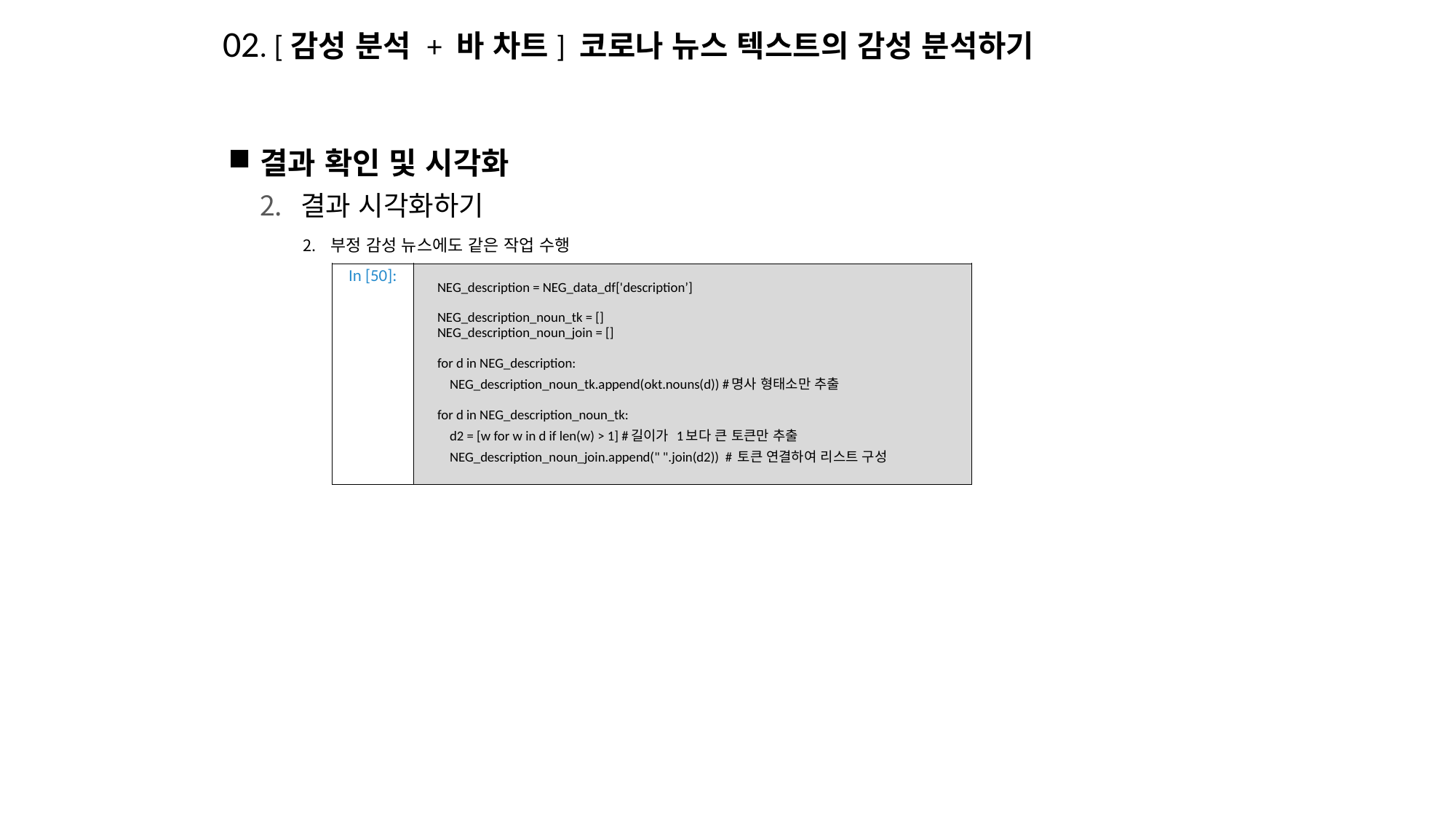

# 02. [감성 분석 + 바 차트] 코로나 뉴스 텍스트의 감성 분석하기
결과 확인 및 시각화
결과 시각화하기
부정 감성 뉴스에도 같은 작업 수행

| In [50]: | NEG\_description = NEG\_data\_df['description’] NEG\_description\_noun\_tk = [] NEG\_description\_noun\_join = [] for d in NEG\_description: NEG\_description\_noun\_tk.append(okt.nouns(d)) #명사 형태소만 추출 for d in NEG\_description\_noun\_tk: d2 = [w for w in d if len(w) > 1] #길이가 1보다 큰 토큰만 추출 NEG\_description\_noun\_join.append(" ".join(d2)) # 토큰 연결하여 리스트 구성 |
| --- | --- |